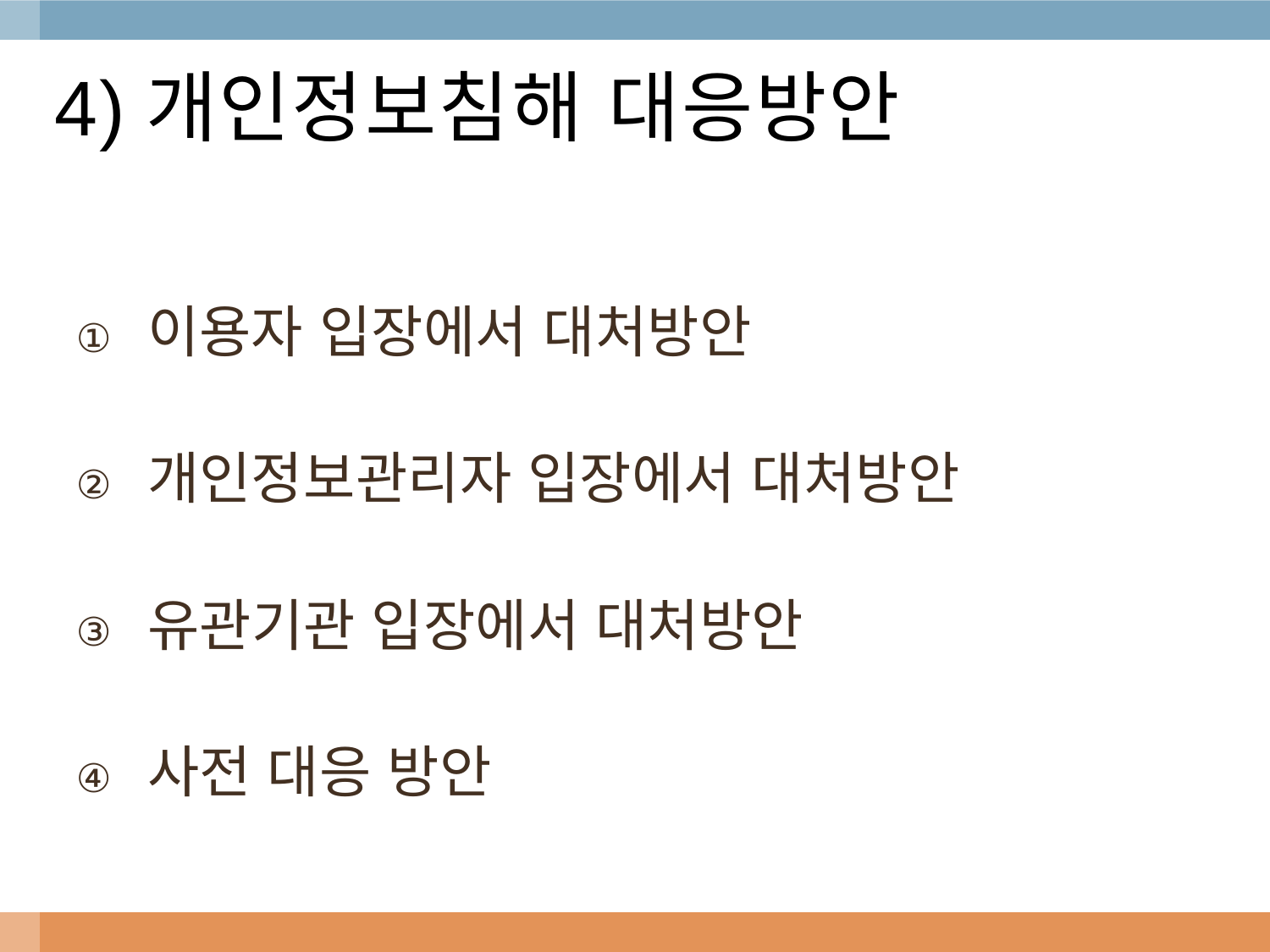

# 4)개인정보침해 대응방안
이용자 입장에서 대처방안
개인정보관리자 입장에서 대처방안
유관기관 입장에서 대처방안
사전 대응 방안